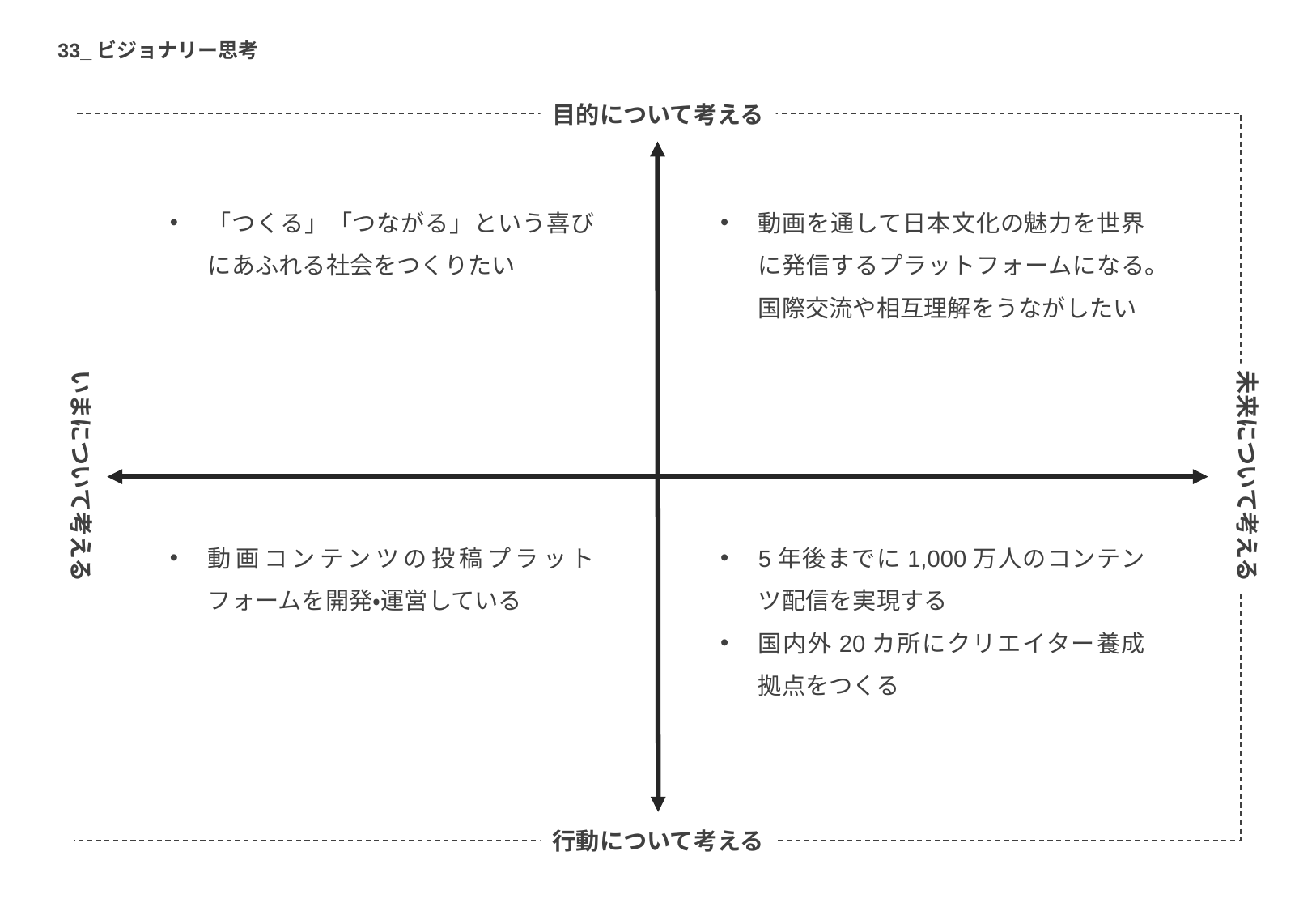

33_ビジョナリー思考
目的について考える

「つくる」「つながる」という喜びにあふれる社会をつくりたい
動画を通して日本文化の魅力を世界に発信するプラットフォームになる。国際交流や相互理解をうながしたい
未来について考える
いまについて考える
動画コンテンツの投稿プラットフォームを開発・運営している
5年後までに1,000万人のコンテンツ配信を実現する
国内外20カ所にクリエイター養成拠点をつくる
行動について考える